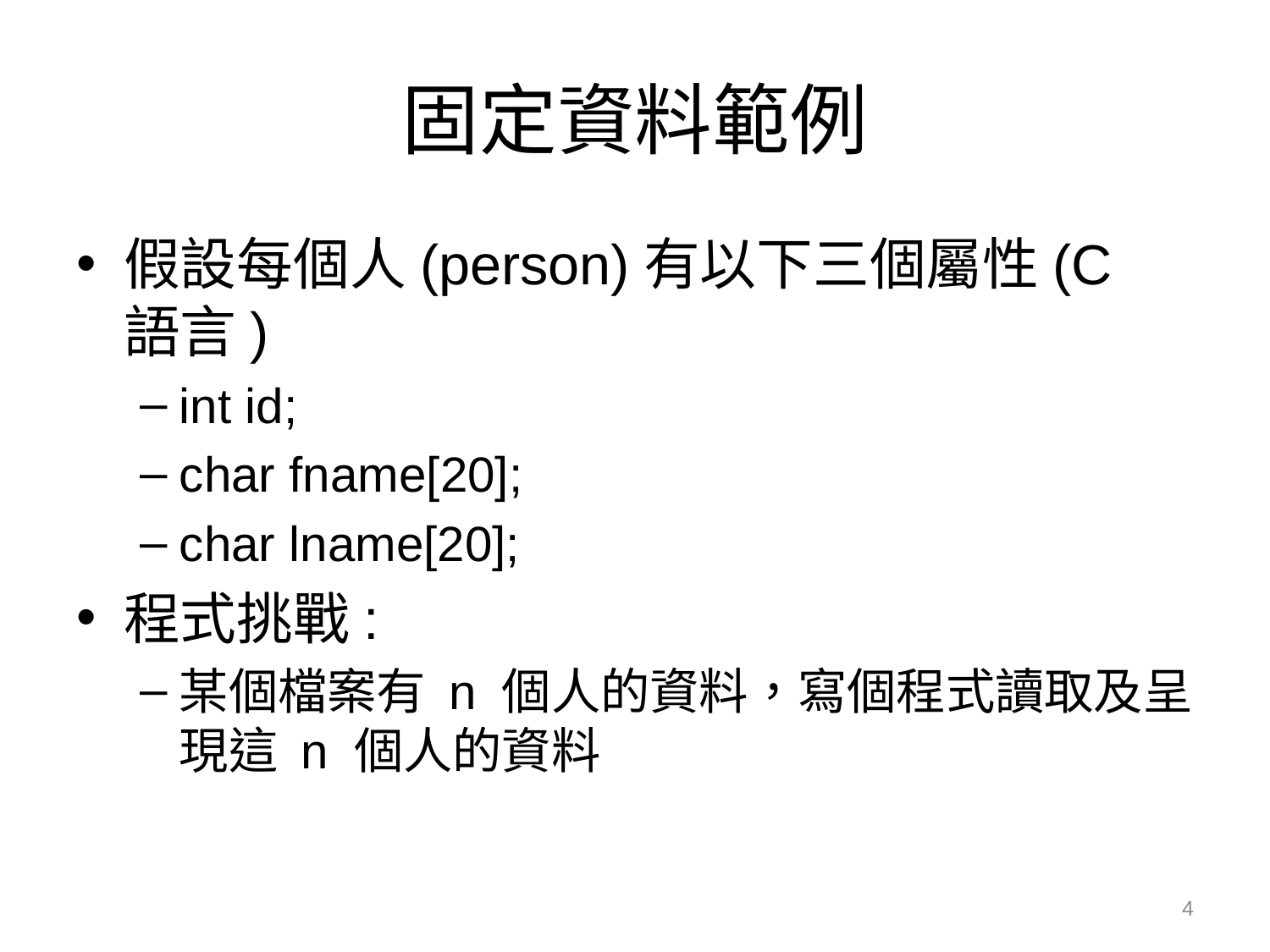

# 固定資料範例
假設每個人(person)有以下三個屬性(C 語言)
int id;
char fname[20];
char lname[20];
程式挑戰:
某個檔案有 n 個人的資料，寫個程式讀取及呈現這 n 個人的資料
4